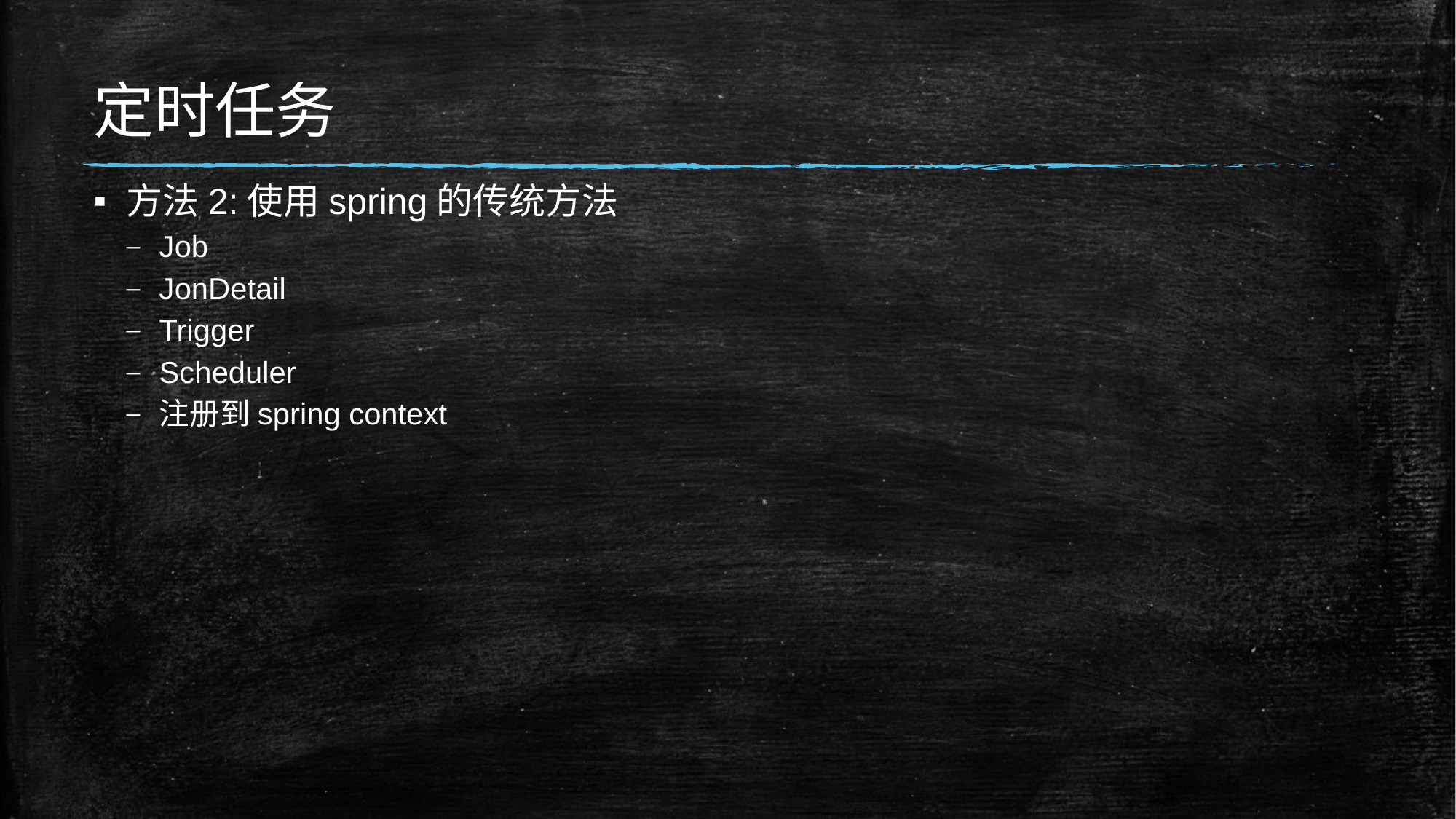

# 定时任务
方法2:使用spring的传统方法
Job
JonDetail
Trigger
Scheduler
注册到spring context